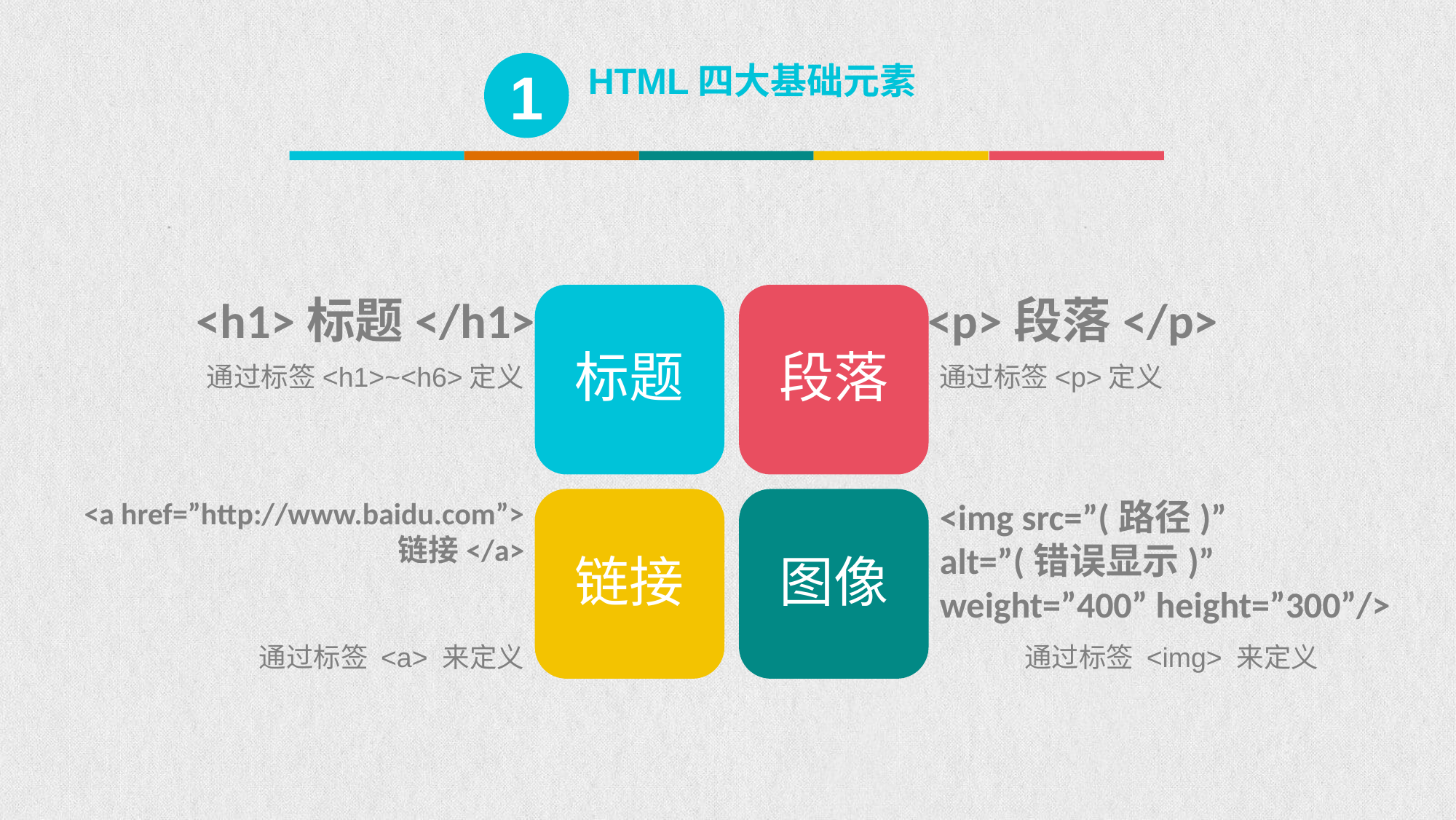

1
HTML四大基础元素

<p>段落</p>
通过标签<p>定义
<h1>标题</h1>
通过标签<h1>~<h6>定义
标题
段落
链接
图像
<a href=”http://www.baidu.com”>
链接</a>
通过标签 <a> 来定义
<img src=”(路径)”
alt=”(错误显示)”
weight=”400” height=”300”/>
通过标签 <img> 来定义